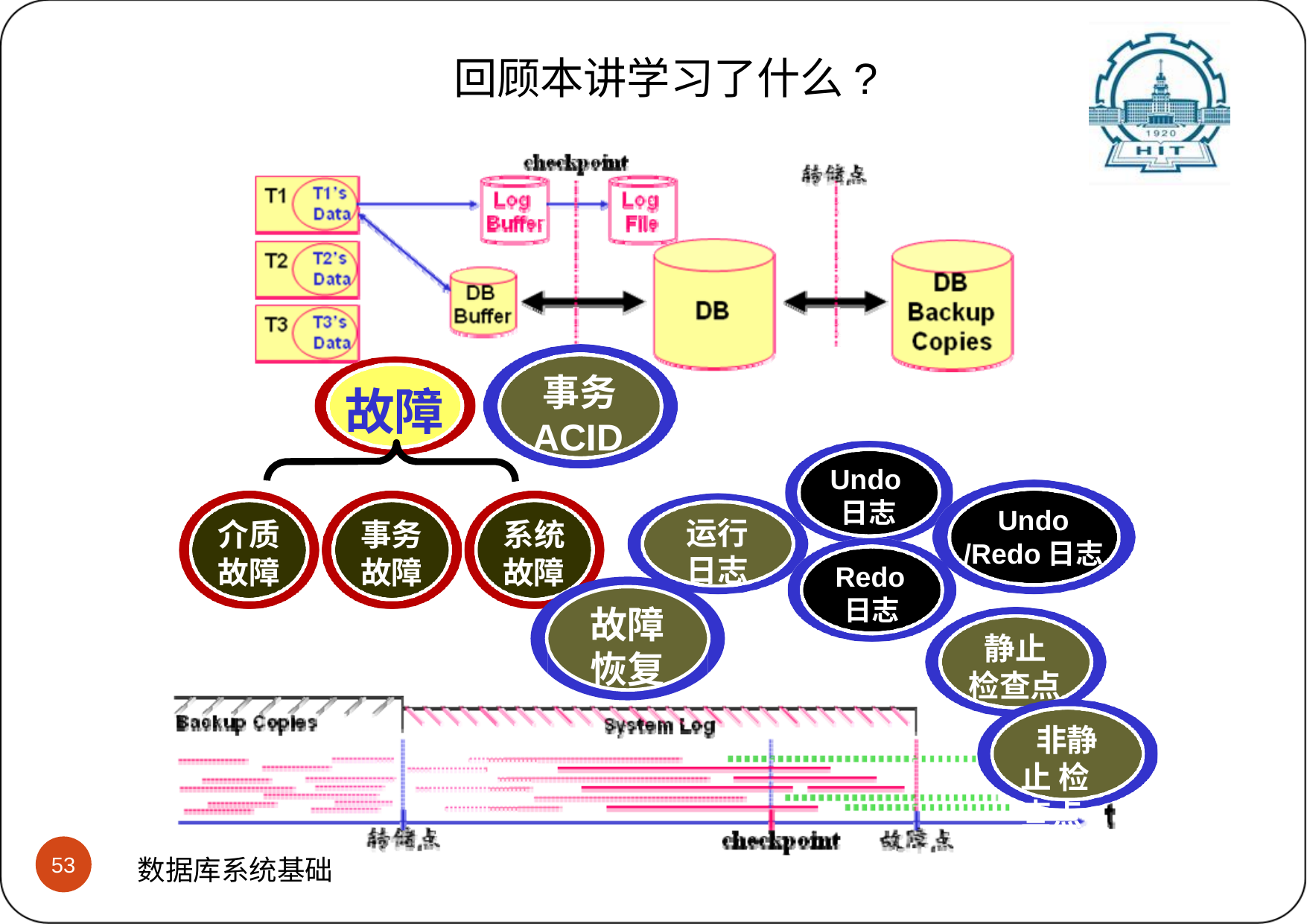

# 回顾本讲学习了什么?

事务 ACID
故障

Undo 日志

Undo
/Redo日志
运行 日志
介质 故障
事务 故障
系统 故障
Redo 日志

故障 恢复
静止 检查点
非静止 检查点